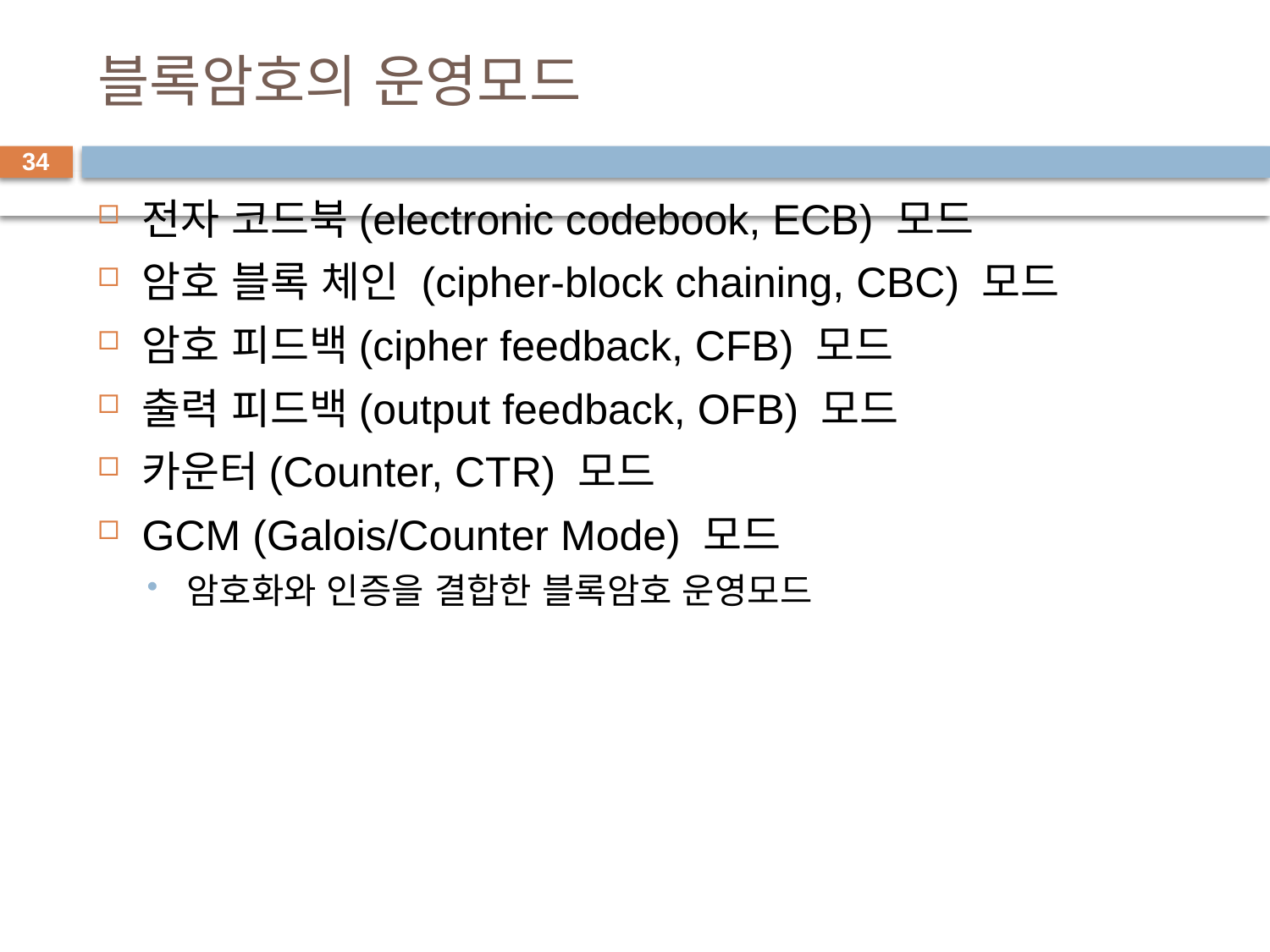

# 블록암호의 운영모드
34
전자 코드북(electronic codebook, ECB) 모드
암호 블록 체인 (cipher-block chaining, CBC) 모드
암호 피드백(cipher feedback, CFB) 모드
출력 피드백(output feedback, OFB) 모드
카운터(Counter, CTR) 모드
GCM (Galois/Counter Mode) 모드
암호화와 인증을 결합한 블록암호 운영모드